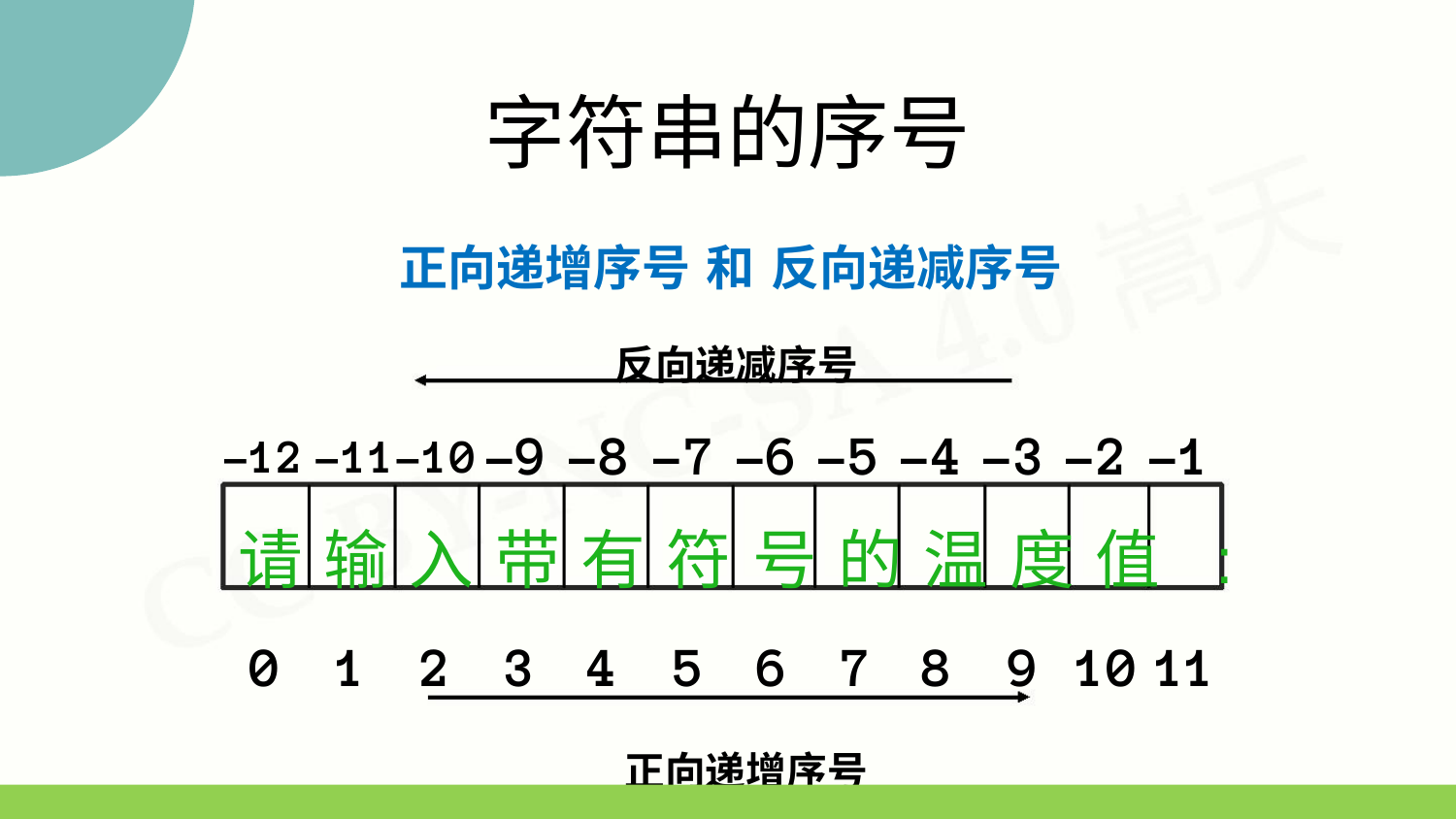

字符串的序号
正向递增序号 和 反向递减序号
反向递减序号
-9 -8 -7 -6 -5 -4 -3 -2 -1
-12 -11-10
请 输 入 带 有 符 号 的 温 度 值 :
0 1 2 3 4 5 6 7 8 9 10 11
正向递增序号